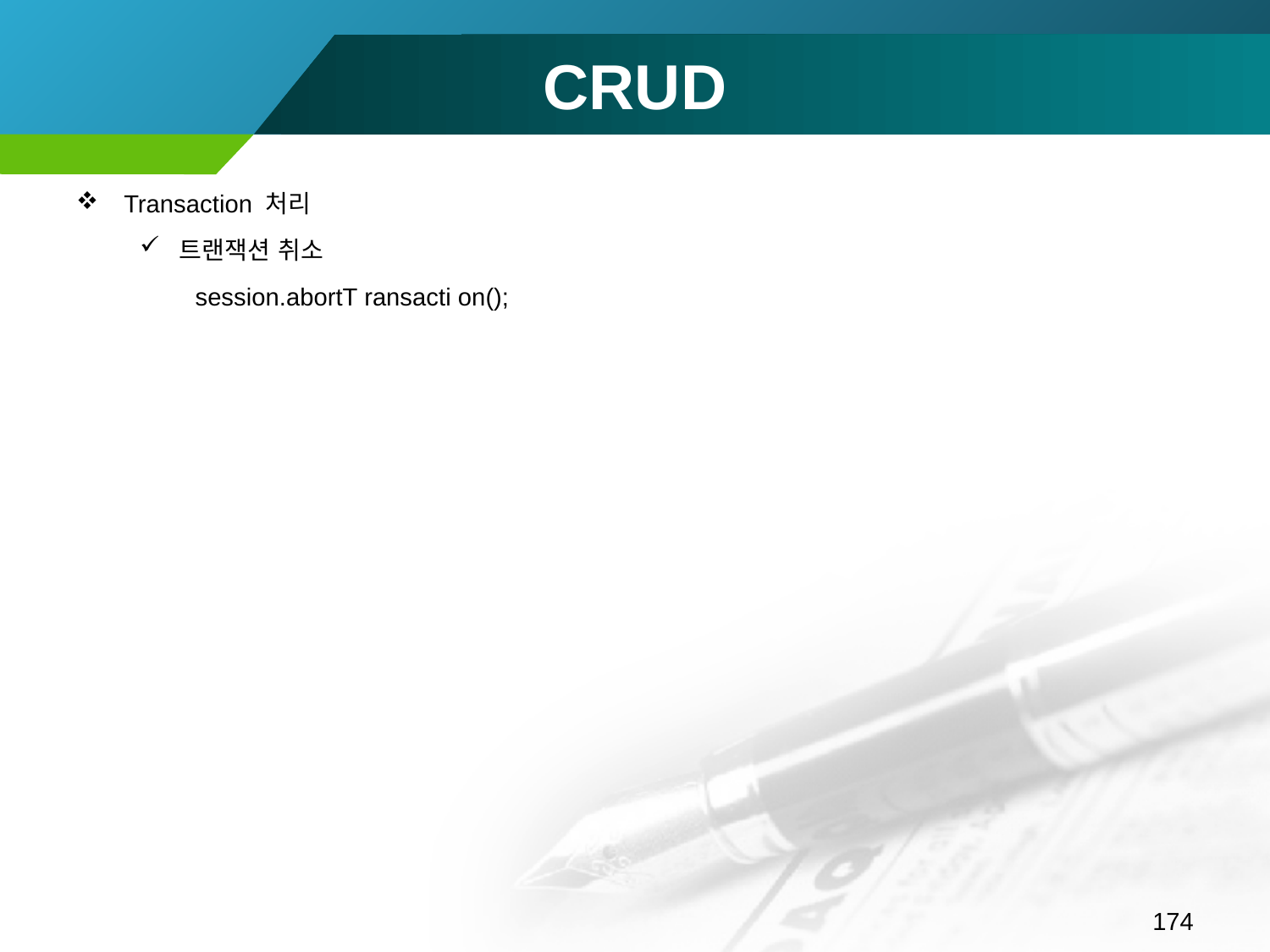

# CRUD
Transaction 처리
트랜잭션 취소
session.abortT ransacti on();
174